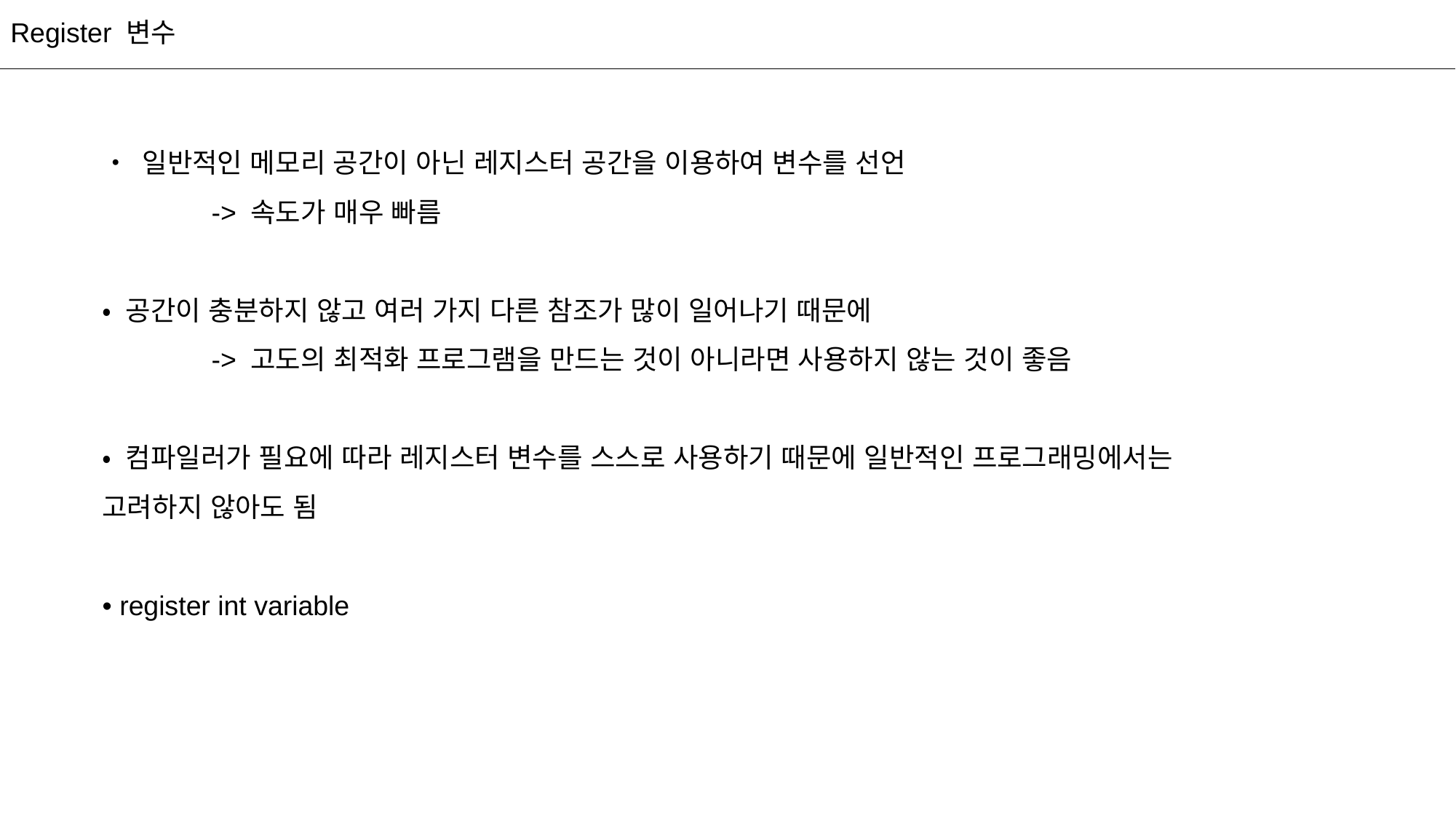

Register 변수
• 일반적인 메모리 공간이 아닌 레지스터 공간을 이용하여 변수를 선언
	-> 속도가 매우 빠름

• 공간이 충분하지 않고 여러 가지 다른 참조가 많이 일어나기 때문에
	-> 고도의 최적화 프로그램을 만드는 것이 아니라면 사용하지 않는 것이 좋음

• 컴파일러가 필요에 따라 레지스터 변수를 스스로 사용하기 때문에 일반적인 프로그래밍에서는
고려하지 않아도 됨

• register int variable